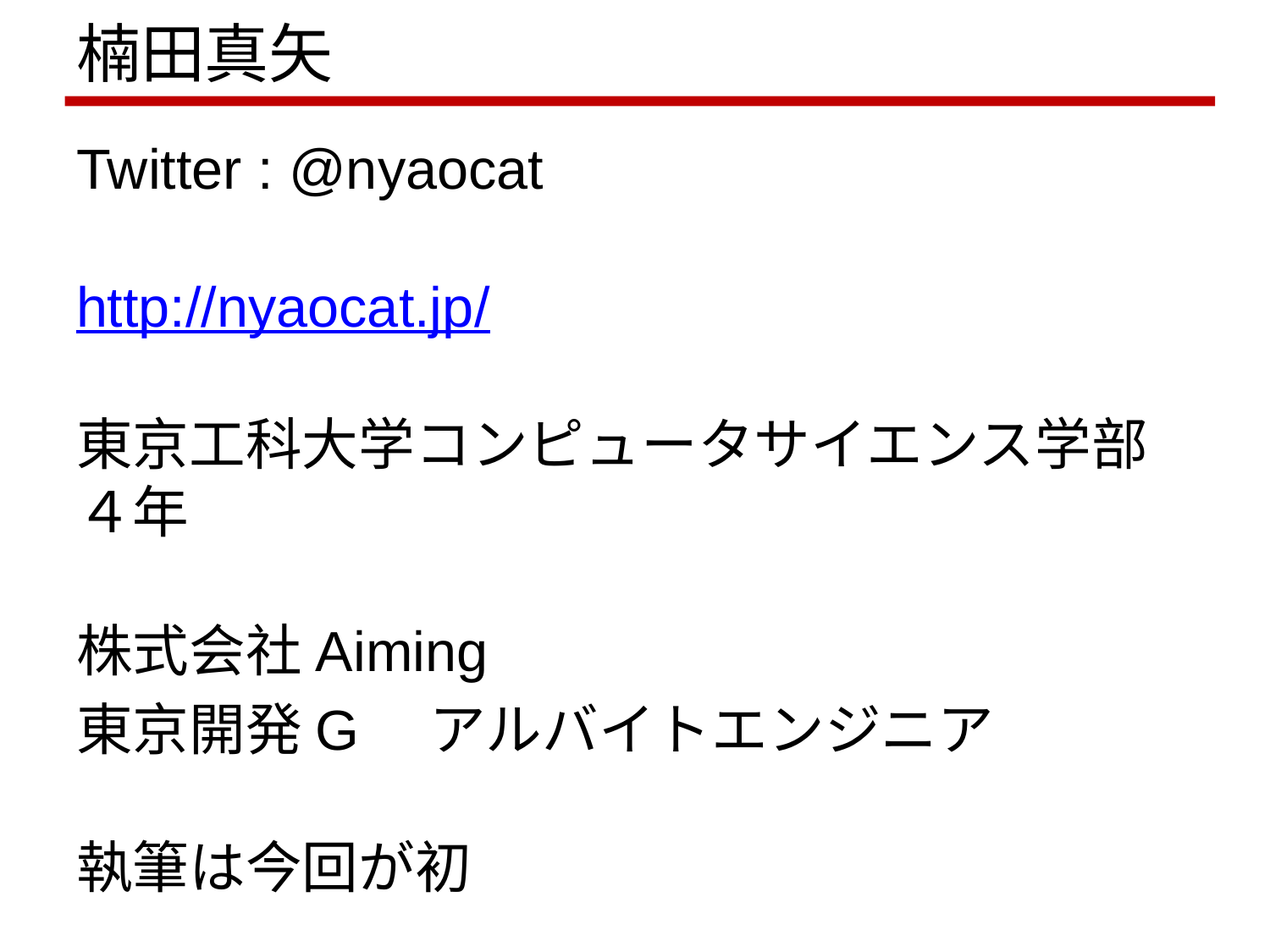

# 楠田真矢

Twitter : @nyaocat

http://nyaocat.jp/

東京工科大学コンピュータサイエンス学部４年

株式会社Aiming
東京開発G　アルバイトエンジニア

執筆は今回が初